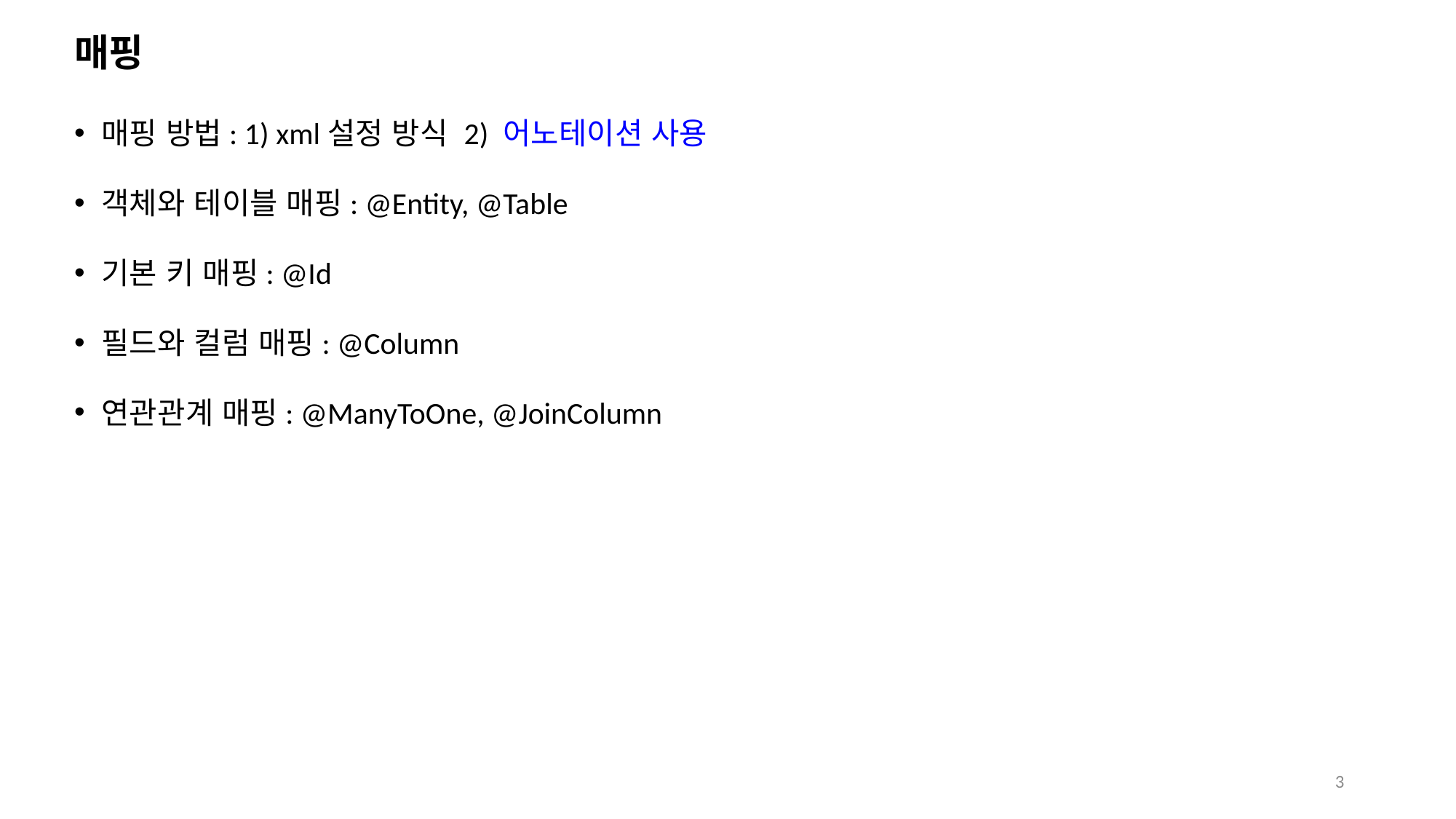

# 매핑
매핑 방법: 1) xml설정 방식 2) 어노테이션 사용
객체와 테이블 매핑: @Entity, @Table
기본 키 매핑: @Id
필드와 컬럼 매핑: @Column
연관관계 매핑: @ManyToOne, @JoinColumn
3